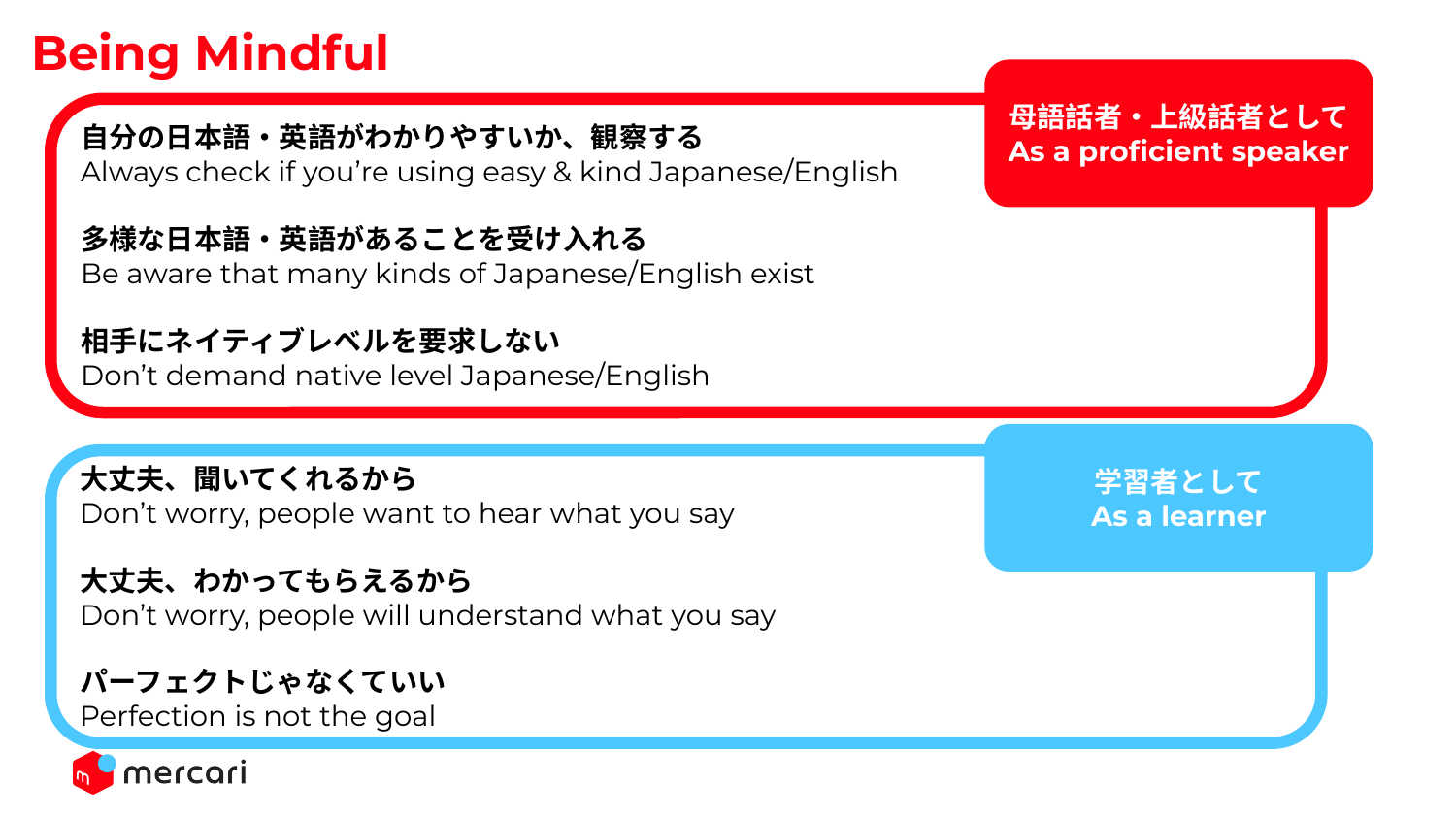

Being Mindful
母語話者・上級話者として
As a proficient speaker
自分の日本語・英語がわかりやすいか、観察する
Always check if you’re using easy & kind Japanese/English

多様な日本語・英語があることを受け入れる
Be aware that many kinds of Japanese/English exist

相手にネイティブレベルを要求しない
Don’t demand native level Japanese/English
学習者として
As a learner
大丈夫、聞いてくれるから
Don’t worry, people want to hear what you say

大丈夫、わかってもらえるから
Don’t worry, people will understand what you say

パーフェクトじゃなくていい
Perfection is not the goal